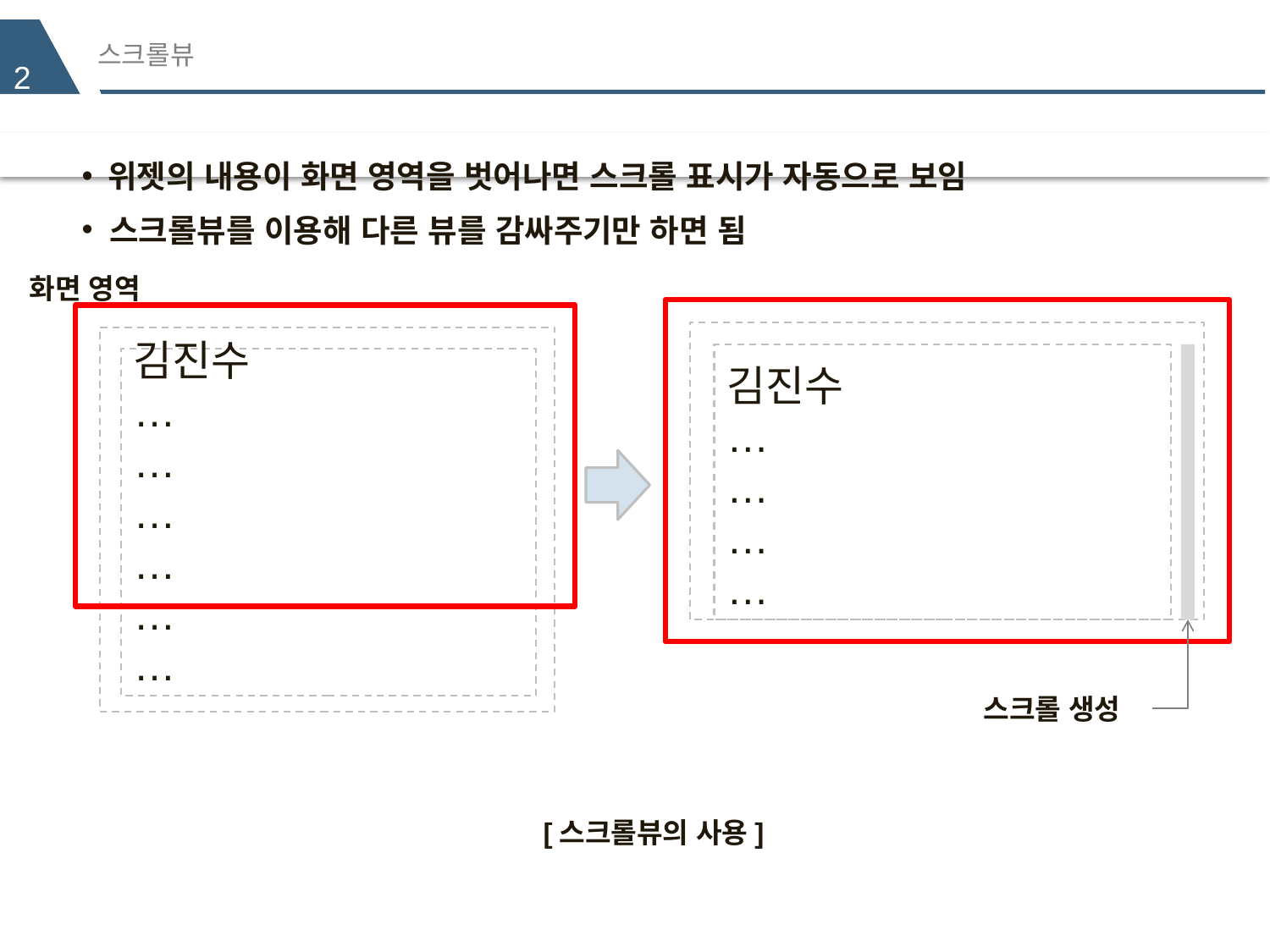

# 스크롤뷰
2
 위젯의 내용이 화면 영역을 벗어나면 스크롤 표시가 자동으로 보임
 스크롤뷰를 이용해 다른 뷰를 감싸주기만 하면 됨
화면 영역

김진수
…
…
…
…

김진수
…
…
…
…
…
…

스크롤 생성
[스크롤뷰의 사용]